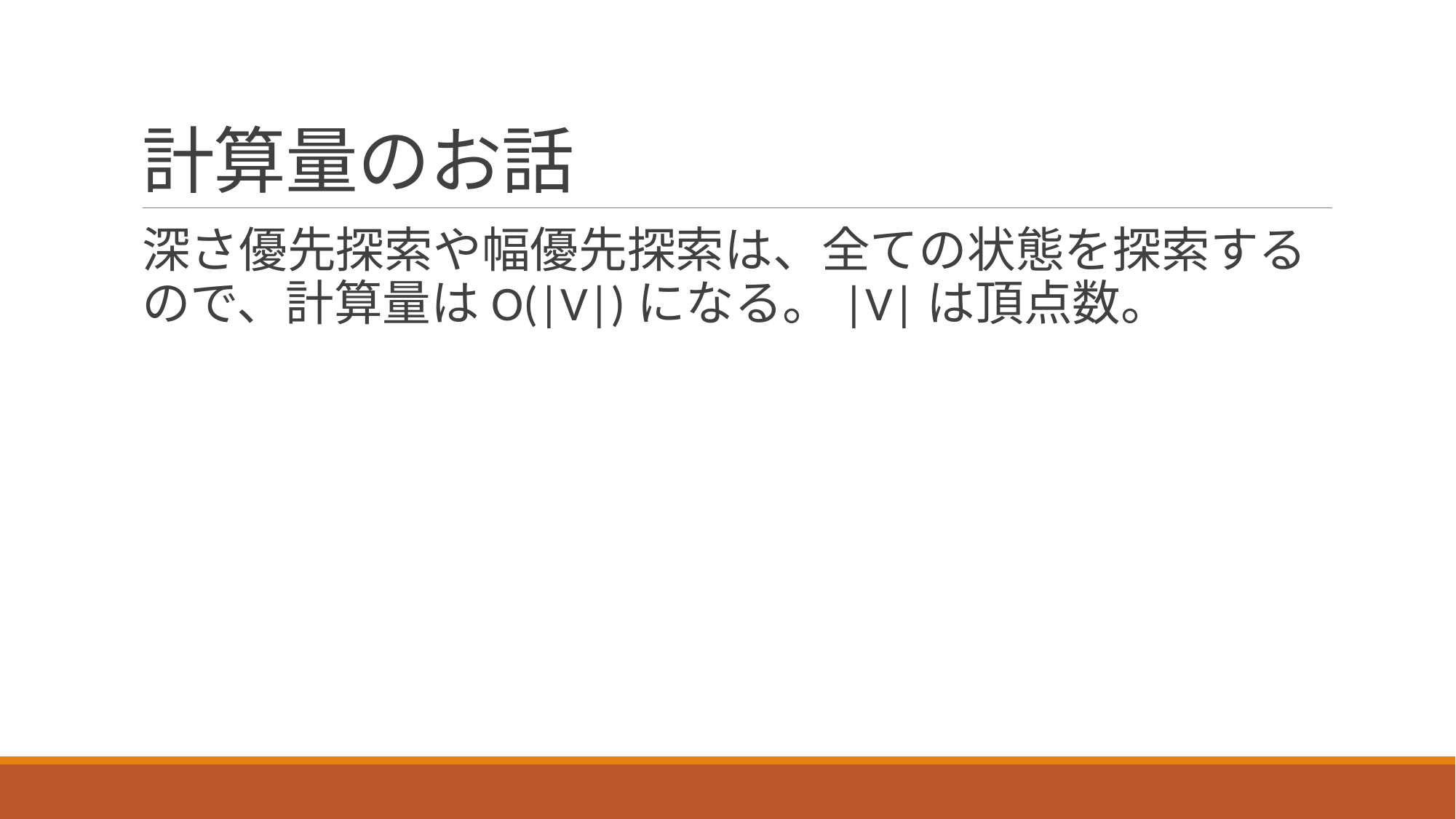

# 計算量のお話
深さ優先探索や幅優先探索は、全ての状態を探索するので、計算量はO(|V|)になる。|V|は頂点数。